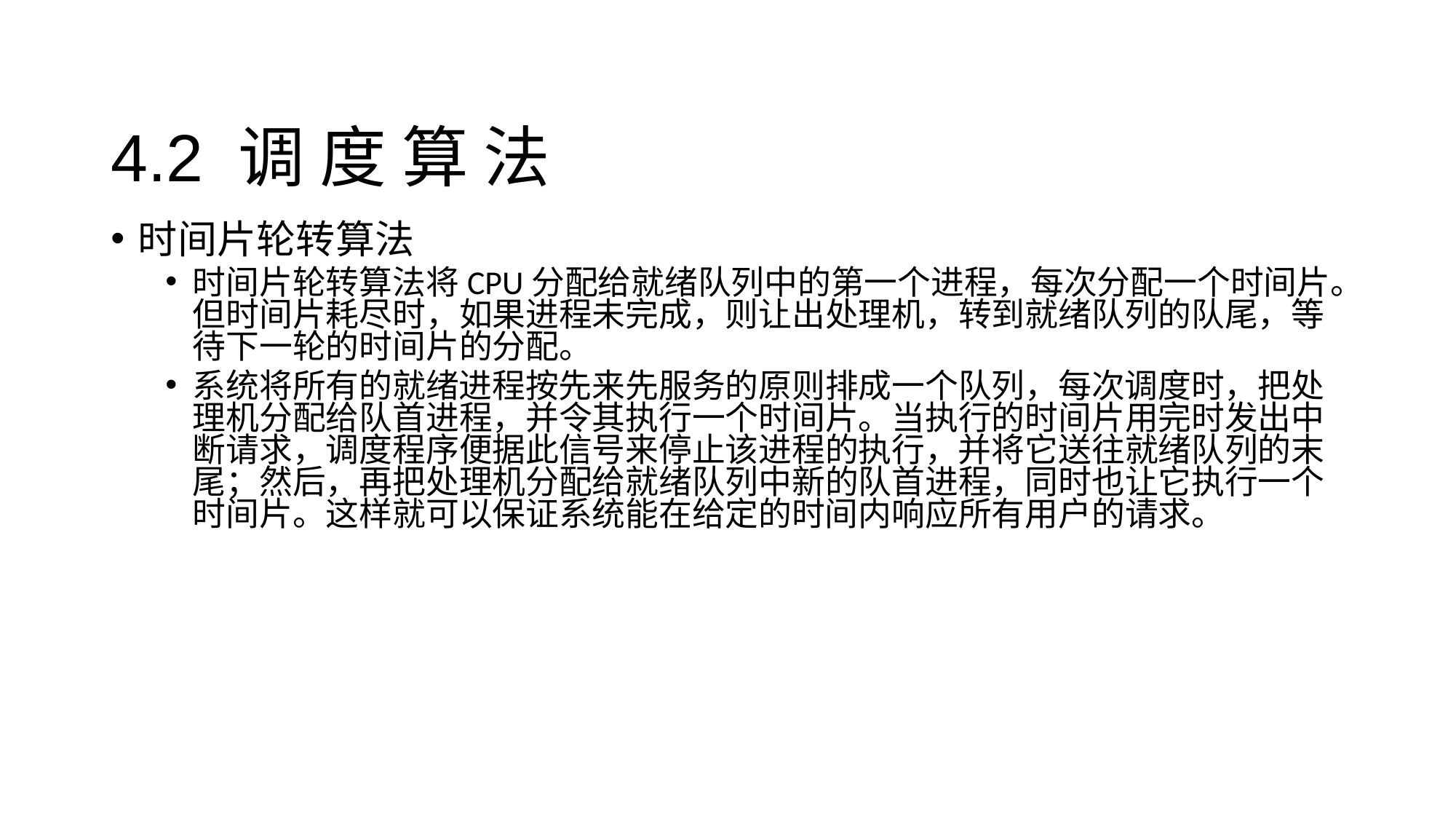

# 4.2 调 度 算 法
时间片轮转算法
时间片轮转算法将CPU分配给就绪队列中的第一个进程，每次分配一个时间片。但时间片耗尽时，如果进程未完成，则让出处理机，转到就绪队列的队尾，等待下一轮的时间片的分配。
系统将所有的就绪进程按先来先服务的原则排成一个队列，每次调度时，把处理机分配给队首进程，并令其执行一个时间片。当执行的时间片用完时发出中断请求，调度程序便据此信号来停止该进程的执行，并将它送往就绪队列的末尾；然后，再把处理机分配给就绪队列中新的队首进程，同时也让它执行一个时间片。这样就可以保证系统能在给定的时间内响应所有用户的请求。
12